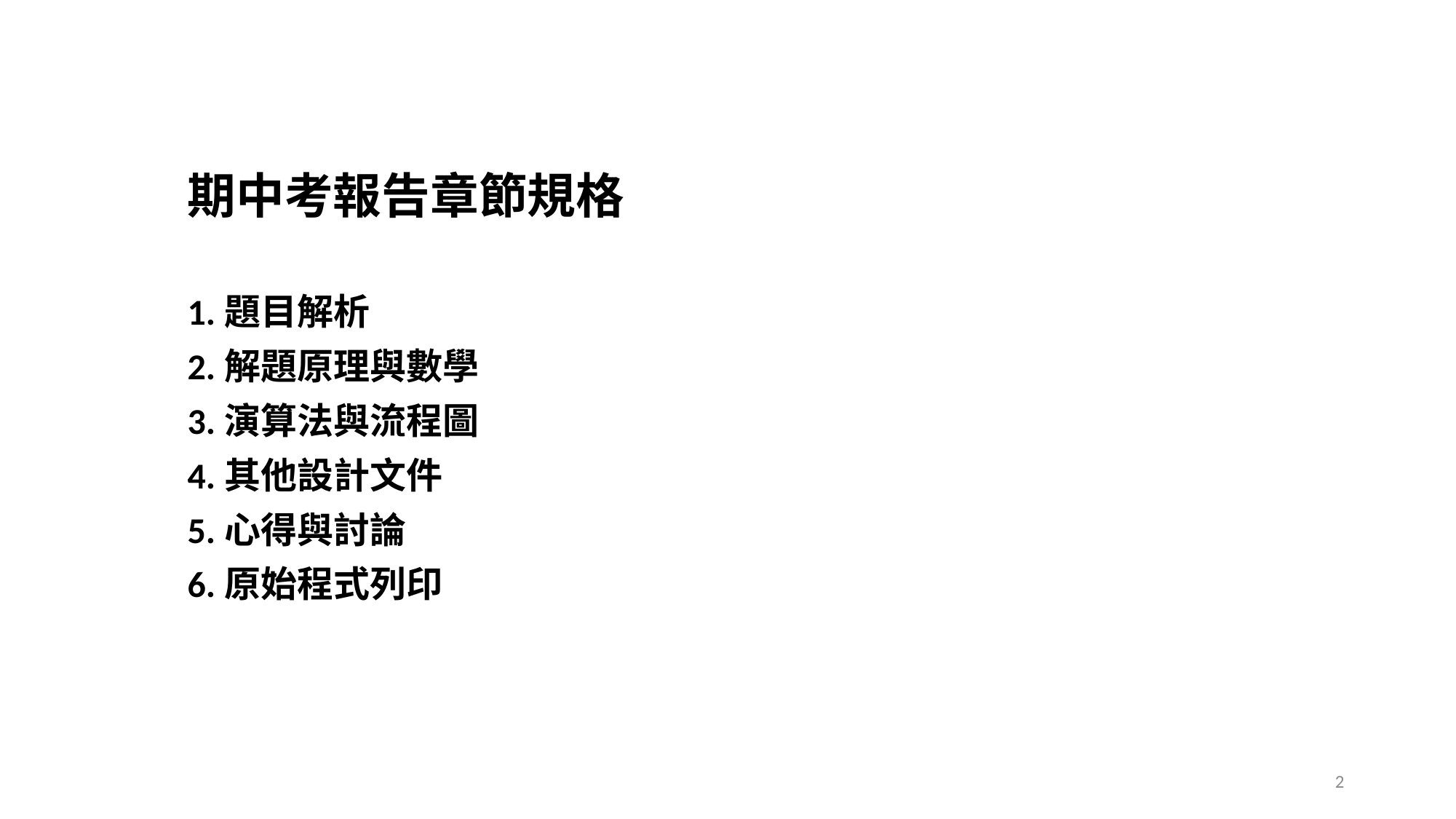

期中考報告章節規格

1.題目解析
2.解題原理與數學
3.演算法與流程圖
4.其他設計文件
5.心得與討論
6.原始程式列印

2